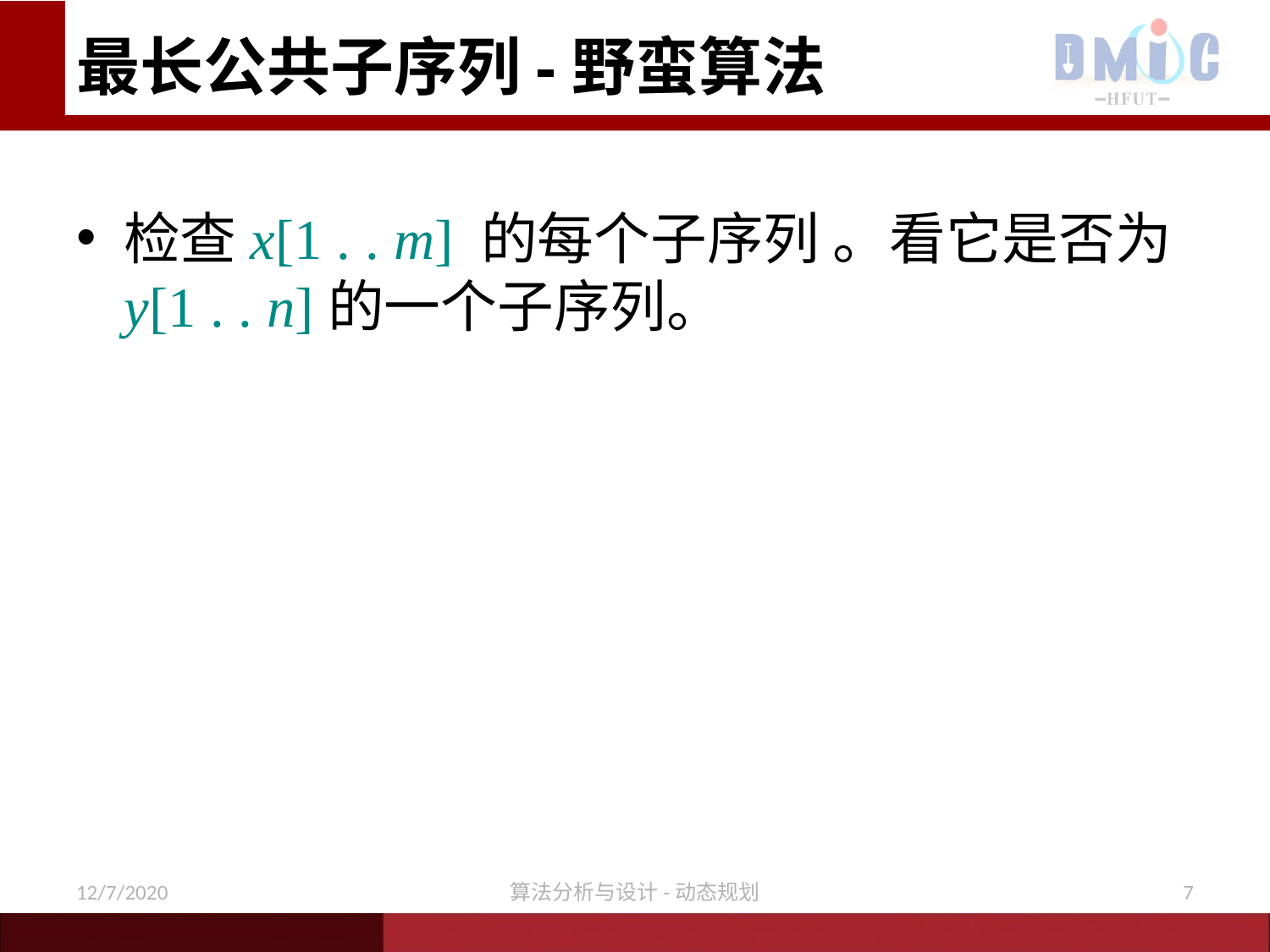

# 最长公共子序列-野蛮算法
检查x[1 . . m] 的每个子序列 。看它是否为 y[1 . . n]的一个子序列。
12/7/2020
算法分析与设计-动态规划
7